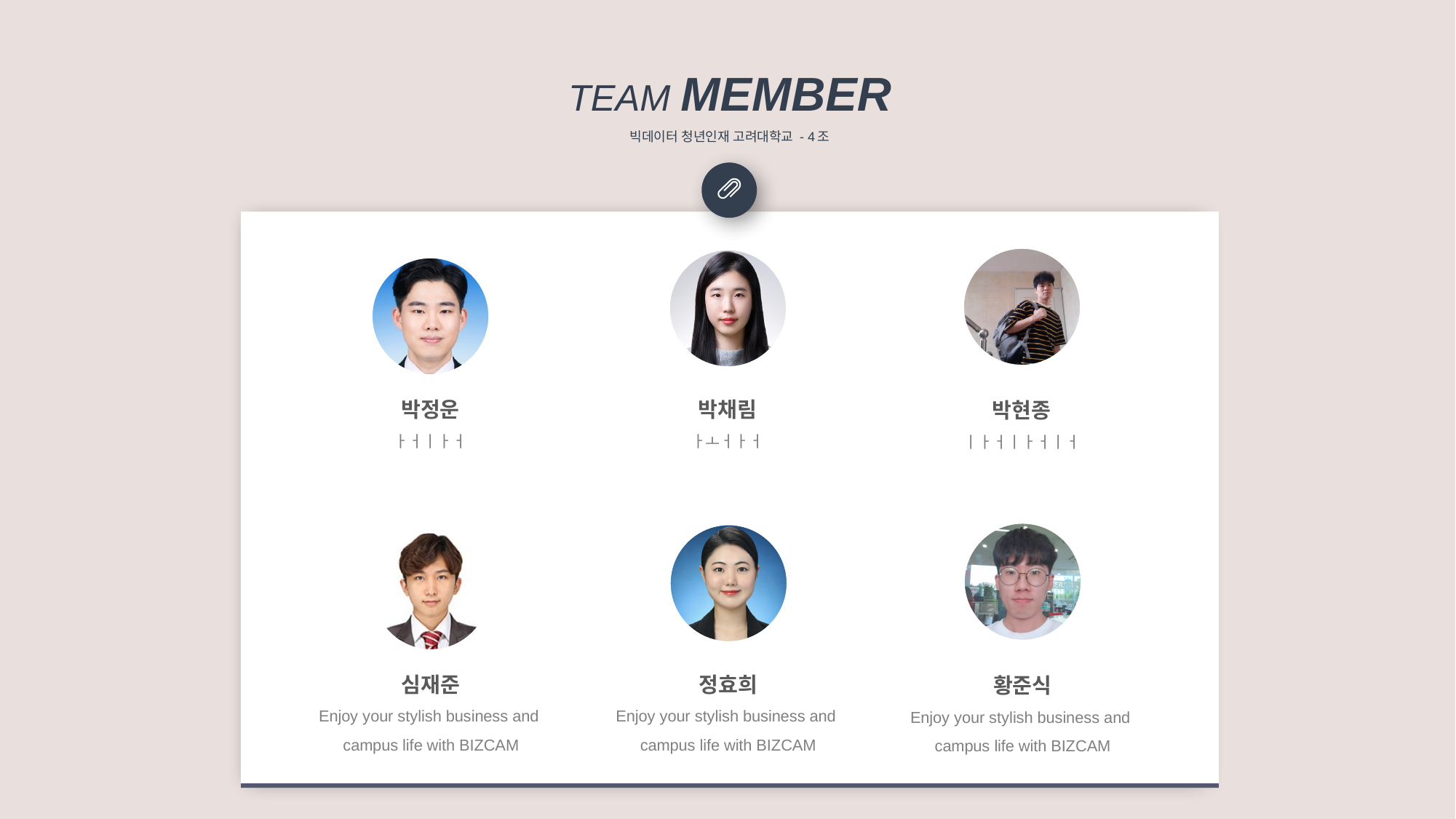

# TEAM MEMBER 빅데이터 청년인재 고려대학교 - 4조

박정운
ㅏㅓㅣㅏㅓ
박채림
ㅏㅗㅓㅏㅓ
박현종
ㅣㅏㅓㅣㅏㅓㅣㅓ

심재준
Enjoy your stylish business and
campus life with BIZCAM
정효희
Enjoy your stylish business and
campus life with BIZCAM
황준식
Enjoy your stylish business and
campus life with BIZCAM